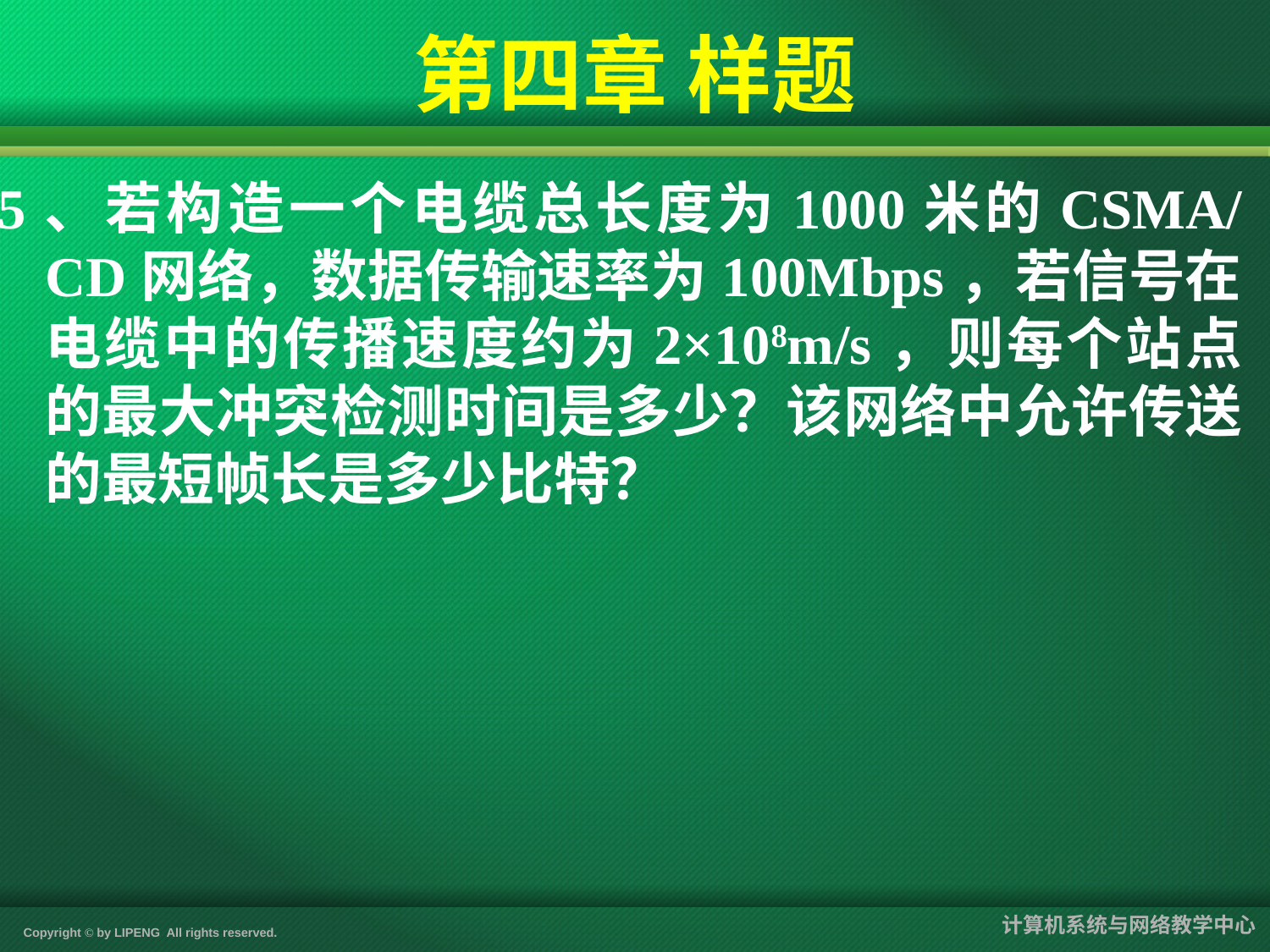

第四章 样题
5、若构造一个电缆总长度为1000米的CSMA/CD网络，数据传输速率为100Mbps，若信号在电缆中的传播速度约为2×108m/s，则每个站点的最大冲突检测时间是多少？该网络中允许传送的最短帧长是多少比特？